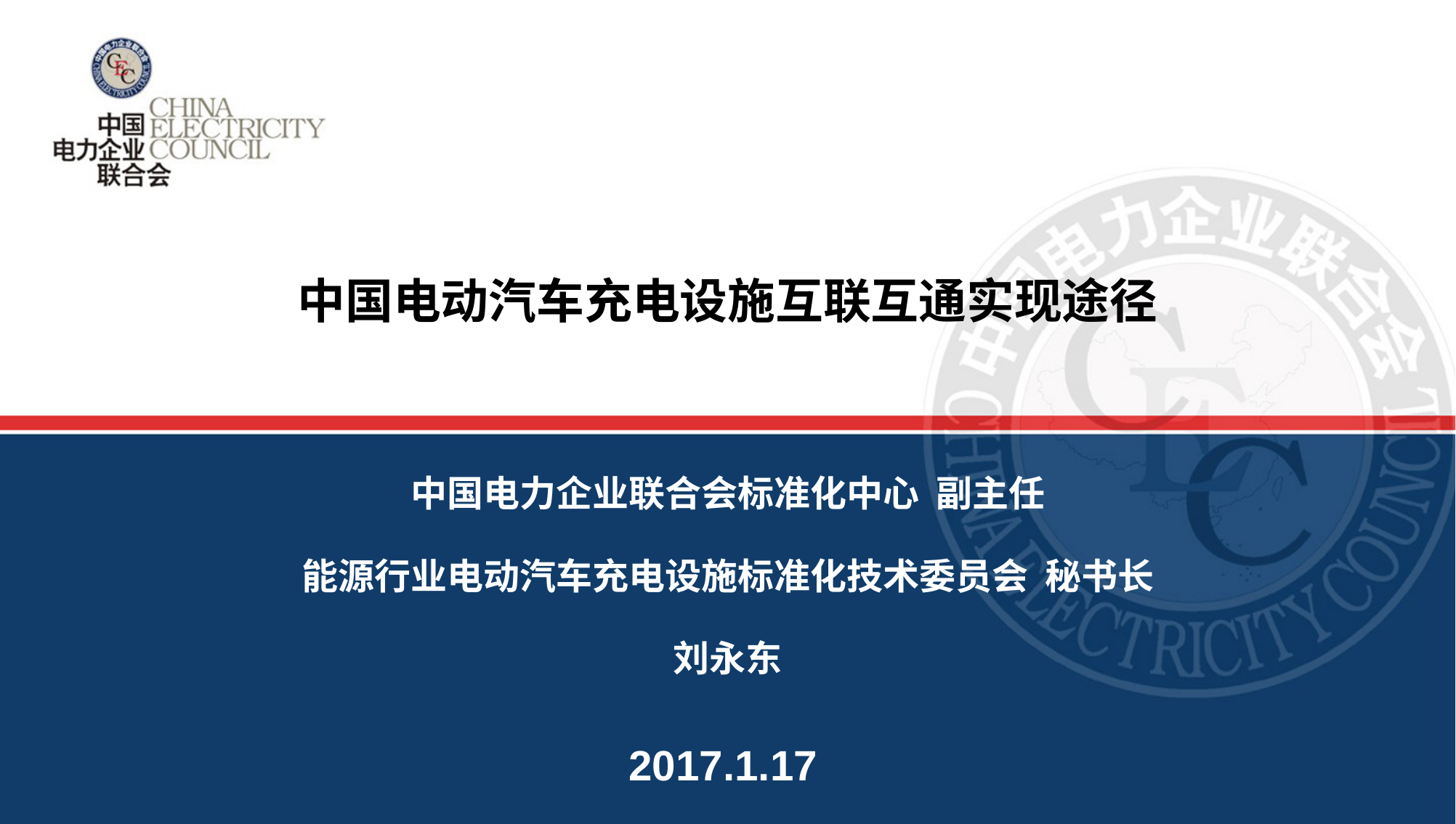

# 中国电动汽车充电设施互联互通实现途径
中国电力企业联合会标准化中心  副主任

能源行业电动汽车充电设施标准化技术委员会  秘书长

刘永东

2017.1.17